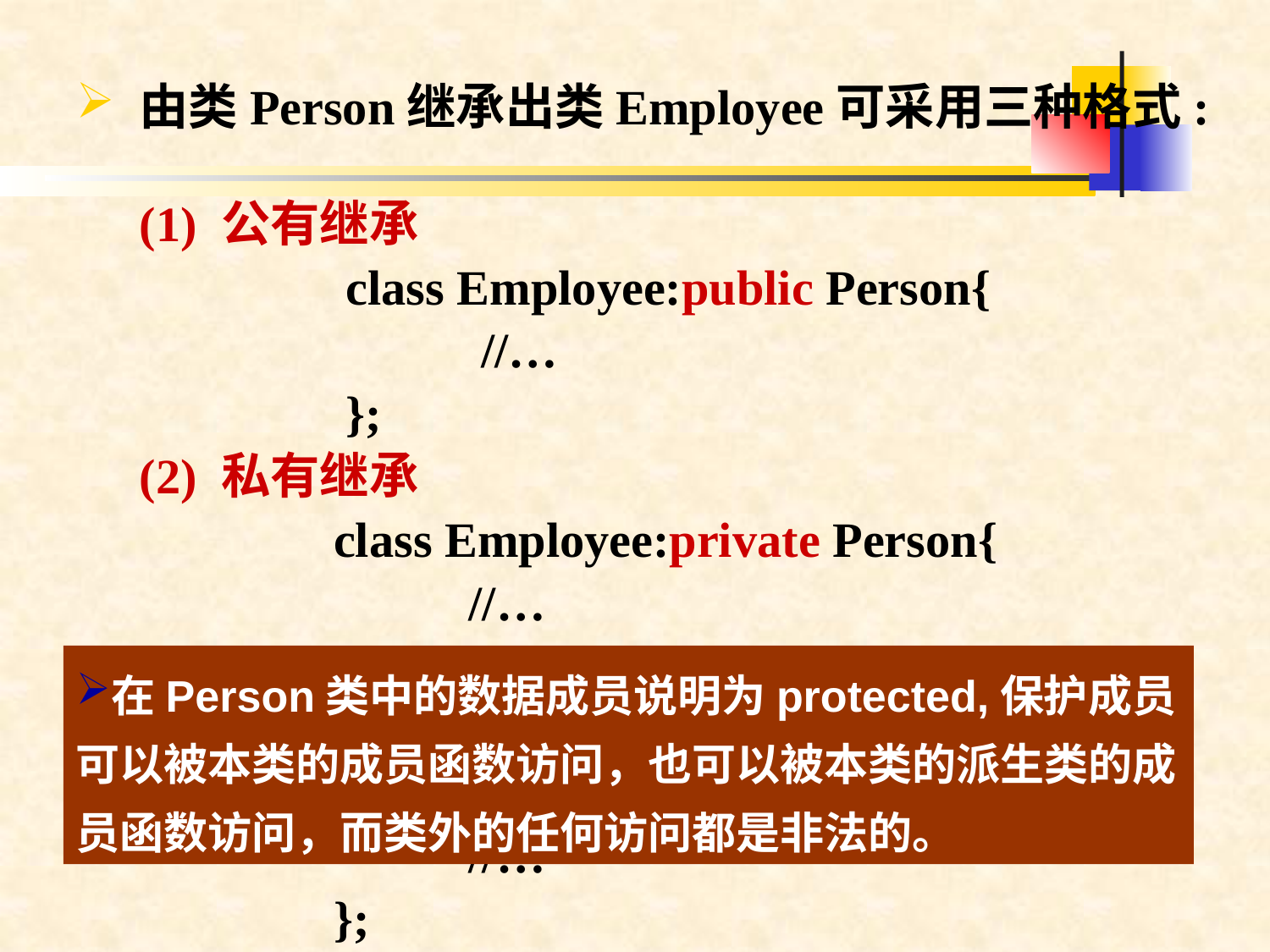

由类Person继承出类Employee可采用三种格式:
	(1) 公有继承
                      class Employee:public Person{
                                 //…
                      };
	(2) 私有继承
                     class Employee:private Person{
                                //…
                 };
	(3) 保护继承
                    class Employee:protected Person{
                                //…
                     };
在Person类中的数据成员说明为protected,保护成员可以被本类的成员函数访问，也可以被本类的派生类的成员函数访问，而类外的任何访问都是非法的。